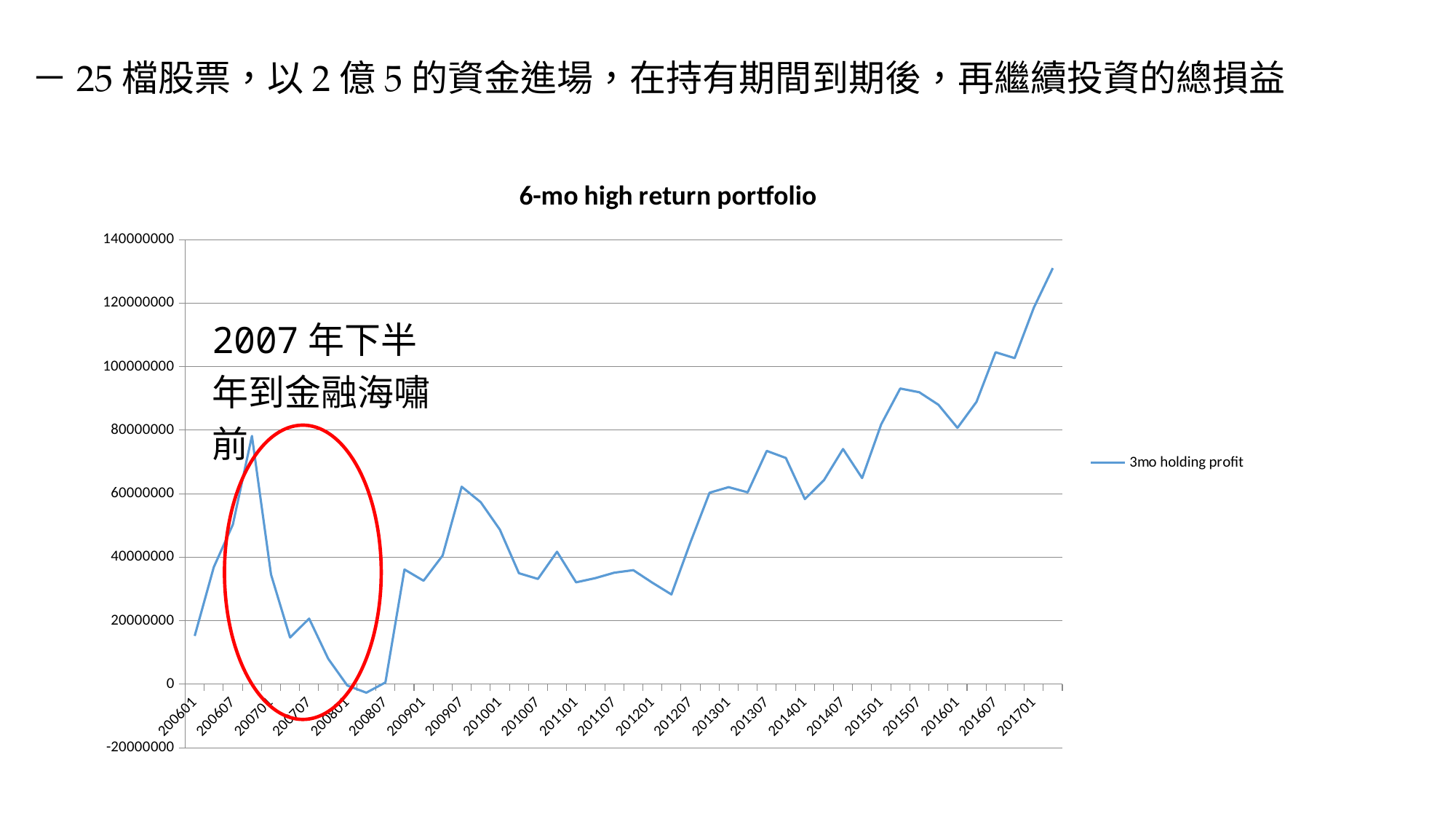

# －25檔股票，以2億5的資金進場，在持有期間到期後，再繼續投資的總損益

### Chart: 6-mo high return portfolio

| Category |  |
|---|---|
| 200601 | 15186909.9 |
| 200604 | 36848380.4 |
| 200607 | 50254357.5 |
| 200610 | 78155410.8 |
| 200701 | 34549666.3 |
| 200704 | 14700610.099999998 |
| 200707 | 20637584.9 |
| 200710 | 8010207.599999998 |
| 200801 | -420140.00000000186 |
| 200804 | -2675579.500000002 |
| 200807 | 535846.299999998 |
| 200810 | 36115414.9 |
| 200901 | 32567057.4 |
| 200904 | 40507985.9 |
| 200907 | 62175972.599999994 |
| 200910 | 57286138.99999999 |
| 201001 | 48680164.89999999 |
| 201004 | 34940462.39999999 |
| 201007 | 33141003.79999999 |
| 201010 | 41709078.499999985 |
| 201101 | 32061049.999999985 |
| 201104 | 33385776.999999985 |
| 201107 | 35099402.69999999 |
| 201110 | 35893406.499999985 |
| 201201 | 31940945.799999986 |
| 201204 | 28244521.899999987 |
| 201207 | 44706791.39999999 |
| 201210 | 60283177.19999999 |
| 201301 | 62040672.89999999 |
| 201304 | 60400936.29999999 |
| 201307 | 73464934.79999998 |
| 201310 | 71243501.29999998 |
| 201401 | 58274932.19999998 |
| 201404 | 64231459.69999998 |
| 201407 | 74063328.39999998 |
| 201410 | 64899964.59999998 |
| 201501 | 81832714.19999999 |
| 201504 | 93102705.49999999 |
| 201507 | 91931199.69999999 |
| 201510 | 87999698.69999999 |
| 201601 | 80723223.69999999 |
| 201604 | 88911034.69999999 |
| 201607 | 104531589.99999999 |
| 201610 | 102678980.59999998 |
| 201701 | 118494143.39999998 |
| 201704 | 131014469.99999997 |